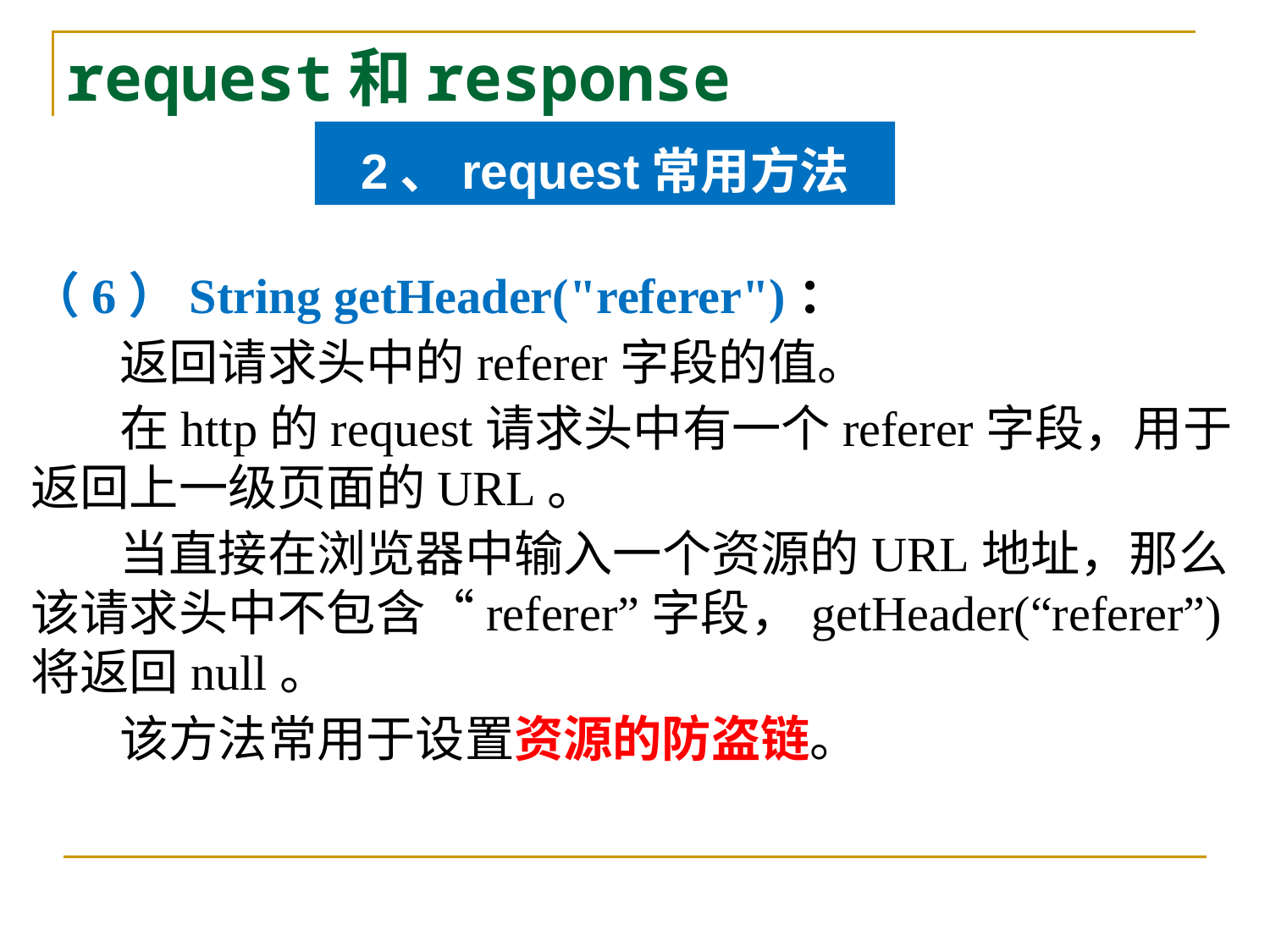

# request和response
2、request常用方法
（6）String getHeader("referer")：
       返回请求头中的referer字段的值。
       在http的request请求头中有一个referer字段，用于返回上一级页面的URL。
       当直接在浏览器中输入一个资源的URL地址，那么该请求头中不包含“referer”字段，getHeader(“referer”)将返回null。
       该方法常用于设置资源的防盗链。